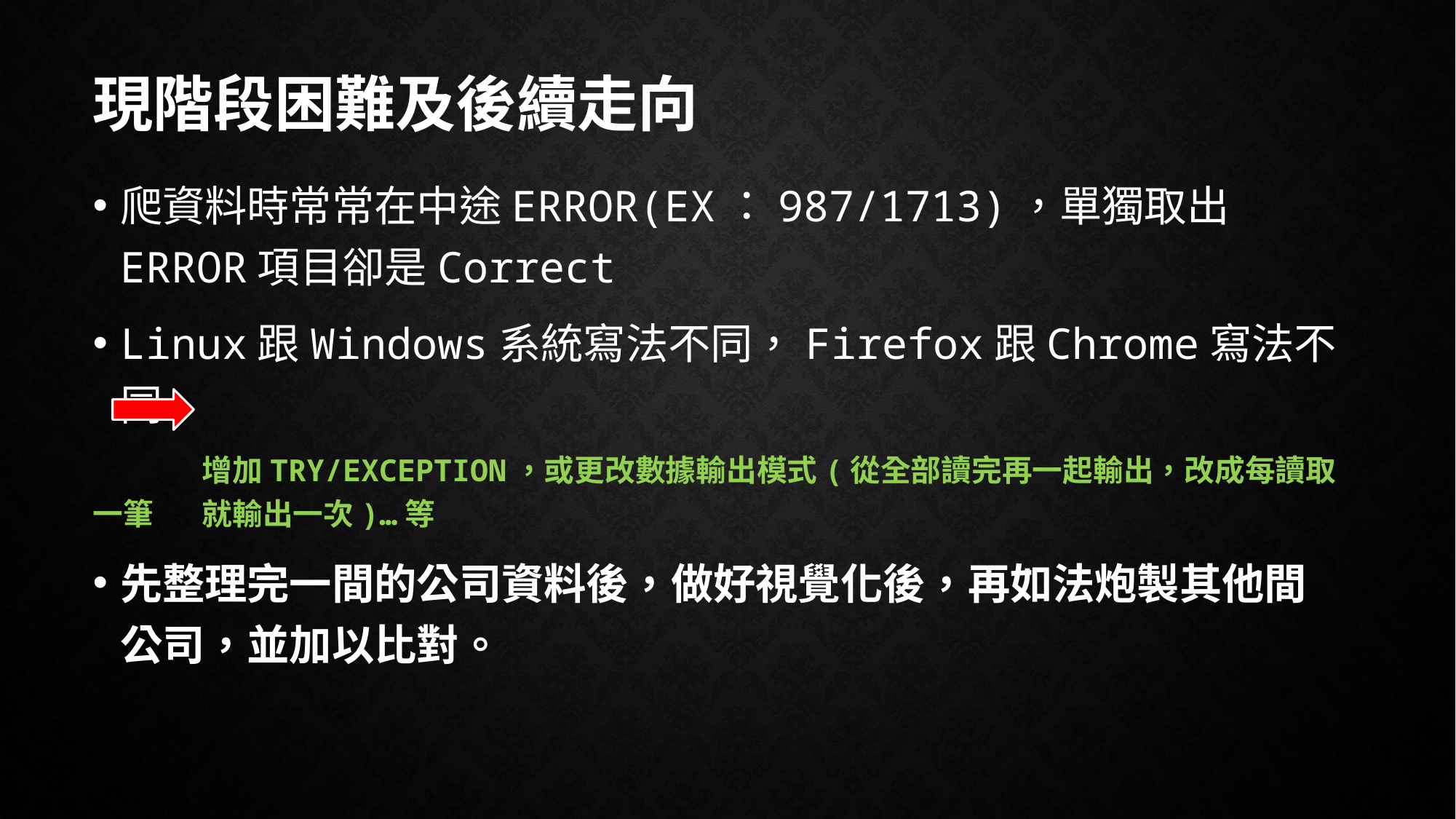

# 現階段困難及後續走向
爬資料時常常在中途ERROR(EX：987/1713)，單獨取出ERROR項目卻是Correct
Linux跟Windows系統寫法不同，Firefox跟Chrome寫法不同
	增加TRY/EXCEPTION，或更改數據輸出模式(從全部讀完再一起輸出，改成每讀取一筆	就輸出一次)…等
先整理完一間的公司資料後，做好視覺化後，再如法炮製其他間公司，並加以比對。